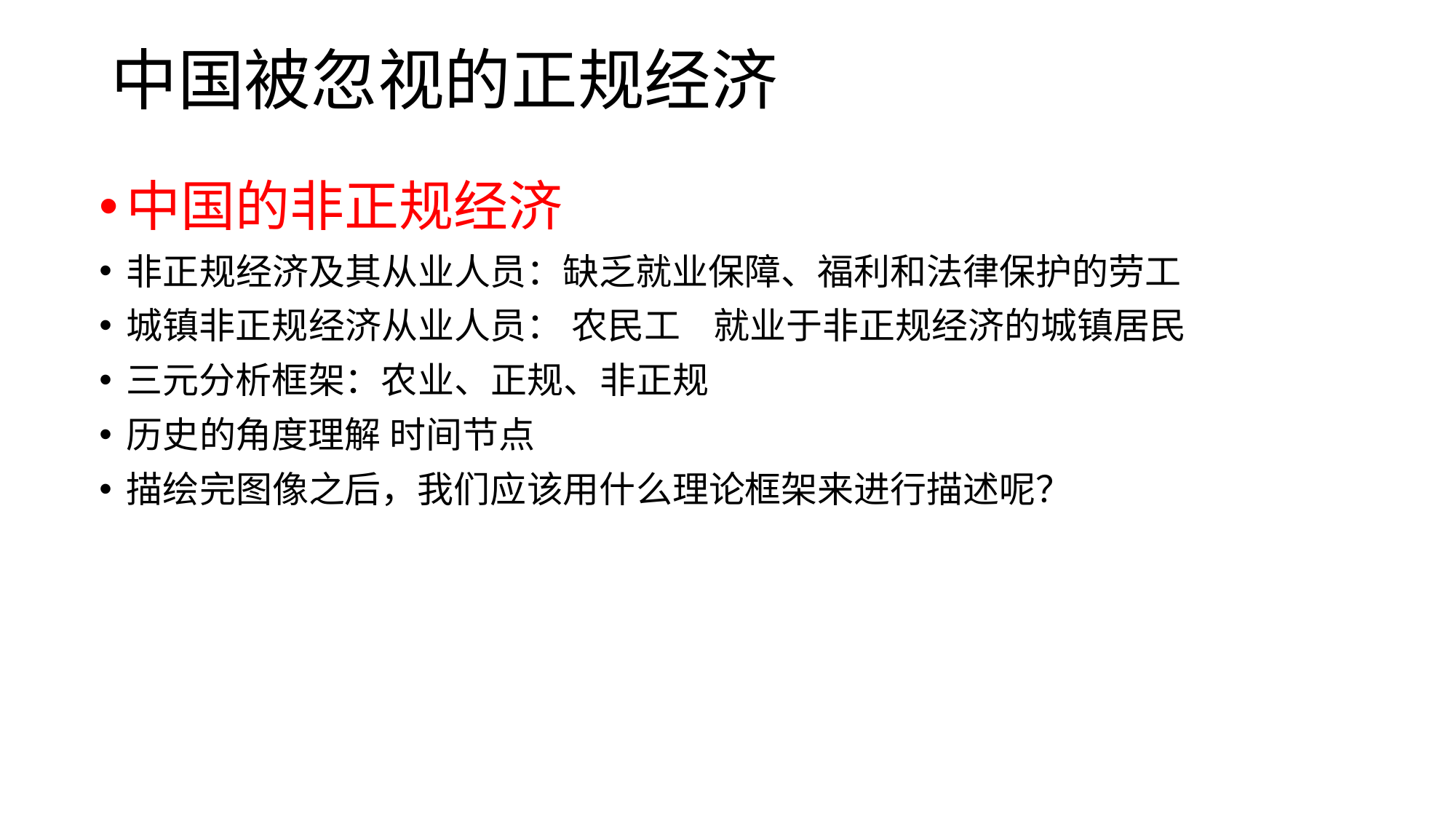

# 中国被忽视的正规经济
中国的非正规经济
非正规经济及其从业人员：缺乏就业保障、福利和法律保护的劳工
城镇非正规经济从业人员： 农民工    就业于非正规经济的城镇居民
三元分析框架：农业、正规、非正规
历史的角度理解 时间节点
描绘完图像之后，我们应该用什么理论框架来进行描述呢？